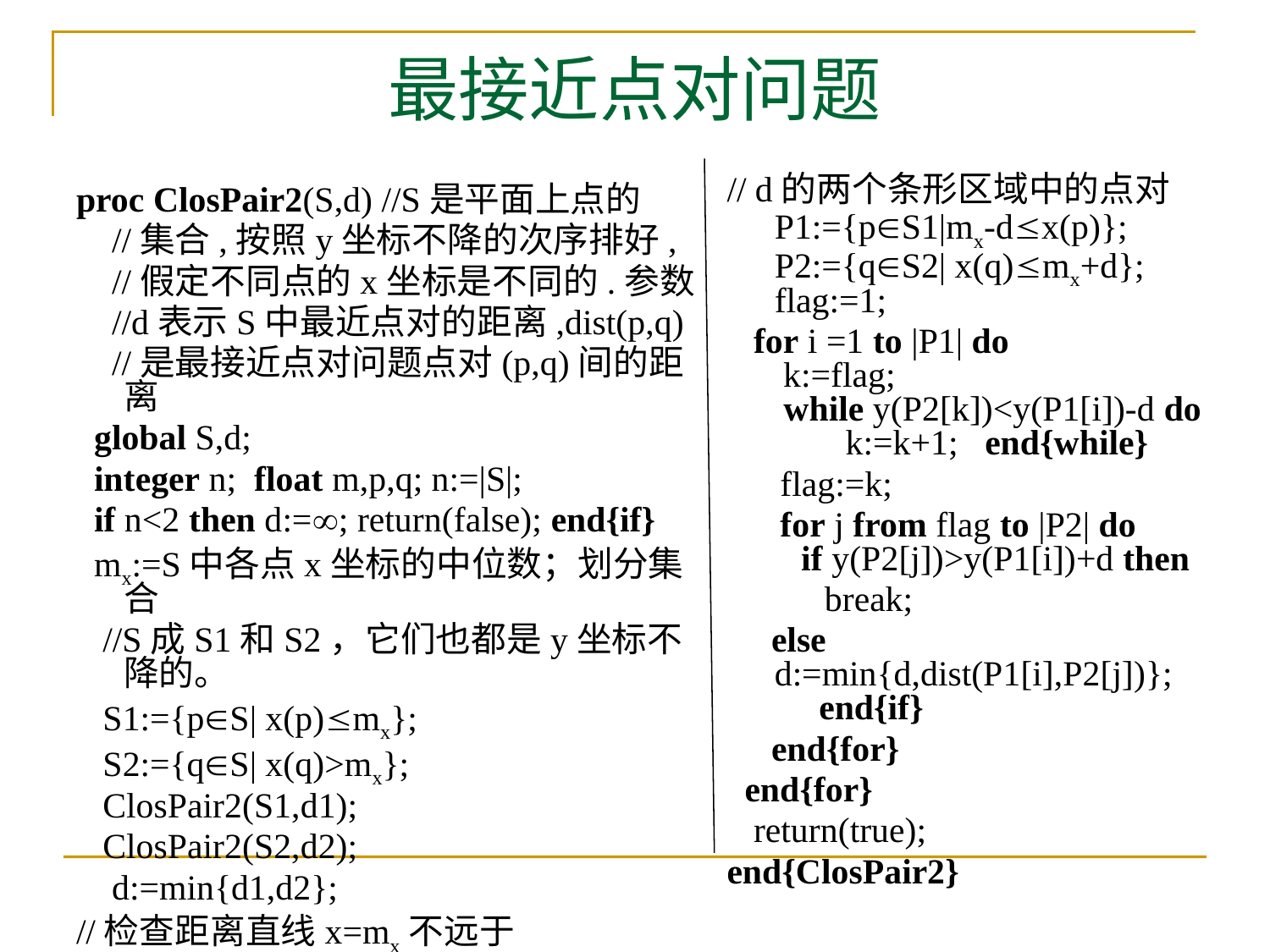

# 最接近点对问题
// d的两个条形区域中的点对P1:={p∈S1|mx-d≤x(p)}; P2:={q∈S2| x(q)≤mx+d};
flag:=1;
   for i =1 to |P1| do
 k:=flag;
 while y(P2[k])<y(P1[i])-d do
        k:=k+1;   end{while}
      flag:=k;
      for j from flag to |P2| do
   if y(P2[j])>y(P1[i])+d then
           break;
     else d:=min{d,dist(P1[i],P2[j])};
     end{if}
     end{for}
  end{for}
   return(true);
end{ClosPair2}
proc ClosPair2(S,d) //S是平面上点的
    //集合,按照y坐标不降的次序排好,
    //假定不同点的x坐标是不同的.参数
    //d表示S中最近点对的距离,dist(p,q)
    //是最接近点对问题点对(p,q)间的距离
  global S,d;
  integer n;  float m,p,q; n:=|S|;
  if n<2 then d:=∞; return(false); end{if}
  mx:=S中各点x坐标的中位数；划分集合
   //S成S1和S2，它们也都是y坐标不降的。
   S1:={p∈S| x(p)≤mx};
   S2:={q∈S| x(q)>mx};
   ClosPair2(S1,d1);
   ClosPair2(S2,d2);
    d:=min{d1,d2};
//检查距离直线x=mx不远于